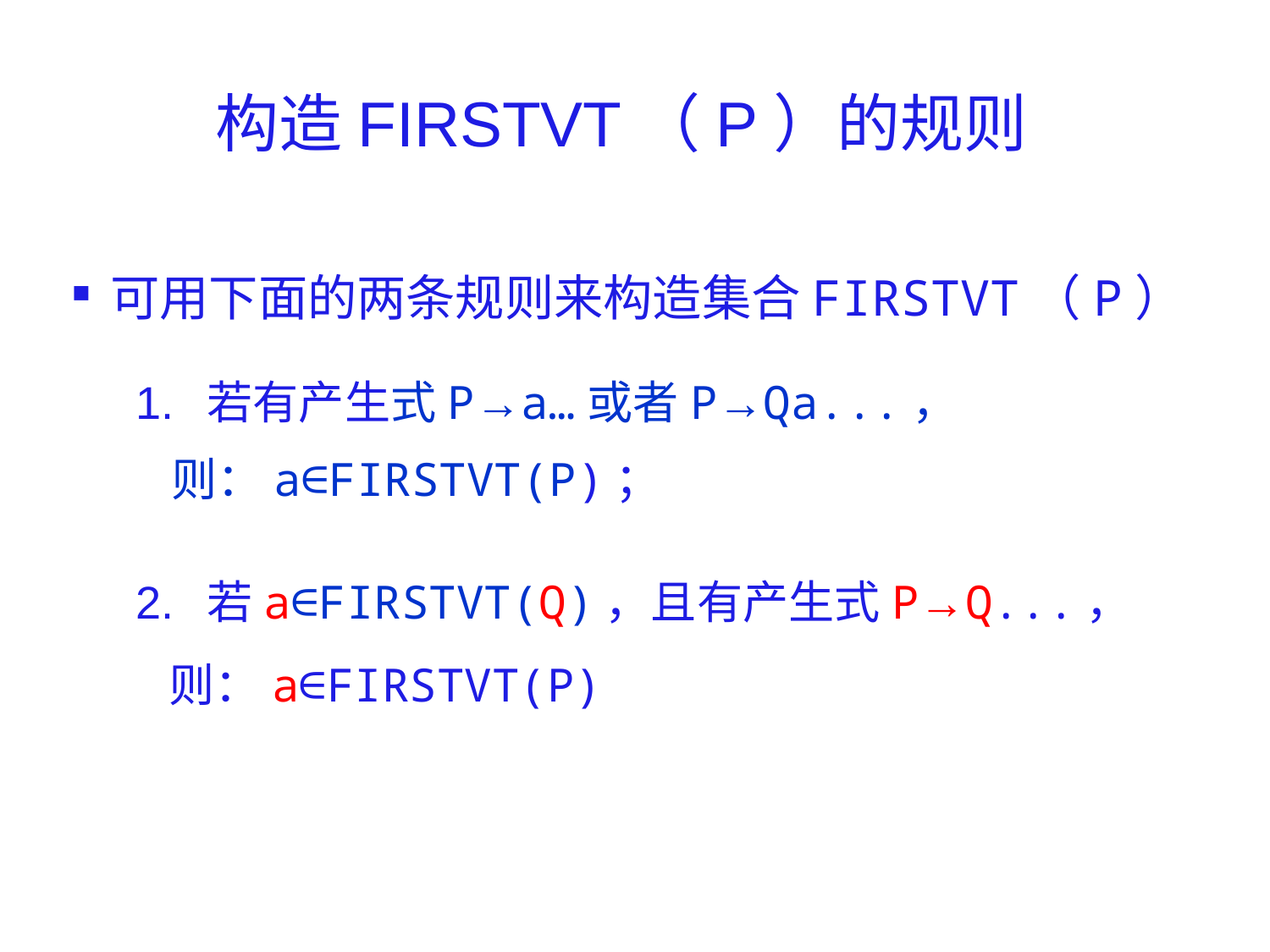

# 构造FIRSTVT（P）的规则
可用下面的两条规则来构造集合FIRSTVT（P）
若有产生式P→a…或者P→Qa...，
    则：a∈FIRSTVT(P)；
若a∈FIRSTVT(Q)，且有产生式P→Q...，
    则：a∈FIRSTVT(P)